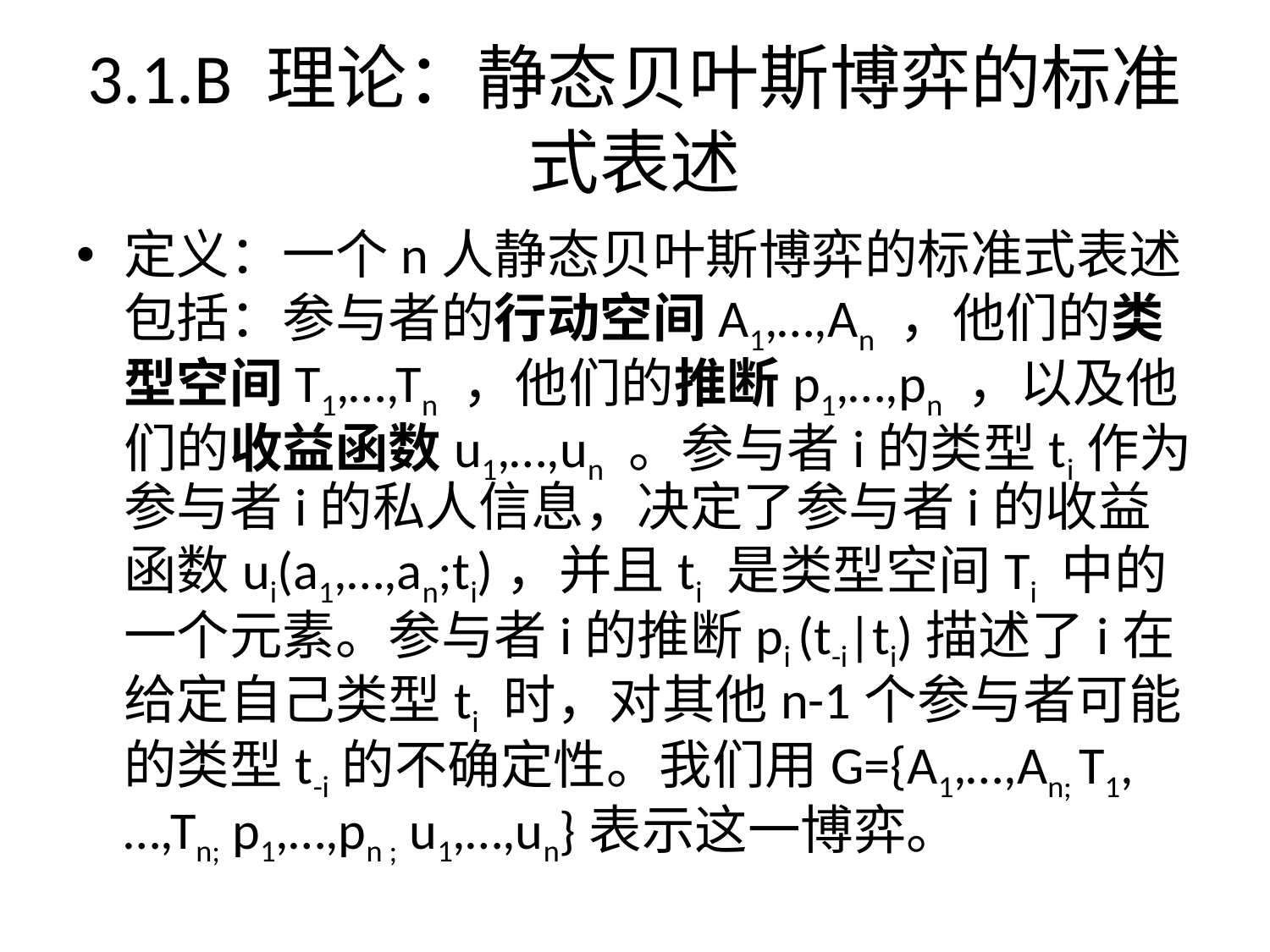

3.1.B 理论：静态贝叶斯博弈的标准式表述
定义：一个n人静态贝叶斯博弈的标准式表述包括：参与者的行动空间A1,…,An ，他们的类型空间T1,…,Tn ，他们的推断p1,…,pn ，以及他们的收益函数u1,…,un 。参与者i的类型ti作为参与者i的私人信息，决定了参与者i的收益函数ui(a1,…,an;ti)，并且ti 是类型空间Ti 中的一个元素。参与者i的推断pi (t-i|ti)描述了i在给定自己类型ti 时，对其他n-1个参与者可能的类型t-i的不确定性。我们用G={A1,…,An; T1,…,Tn; p1,…,pn ; u1,…,un}表示这一博弈。